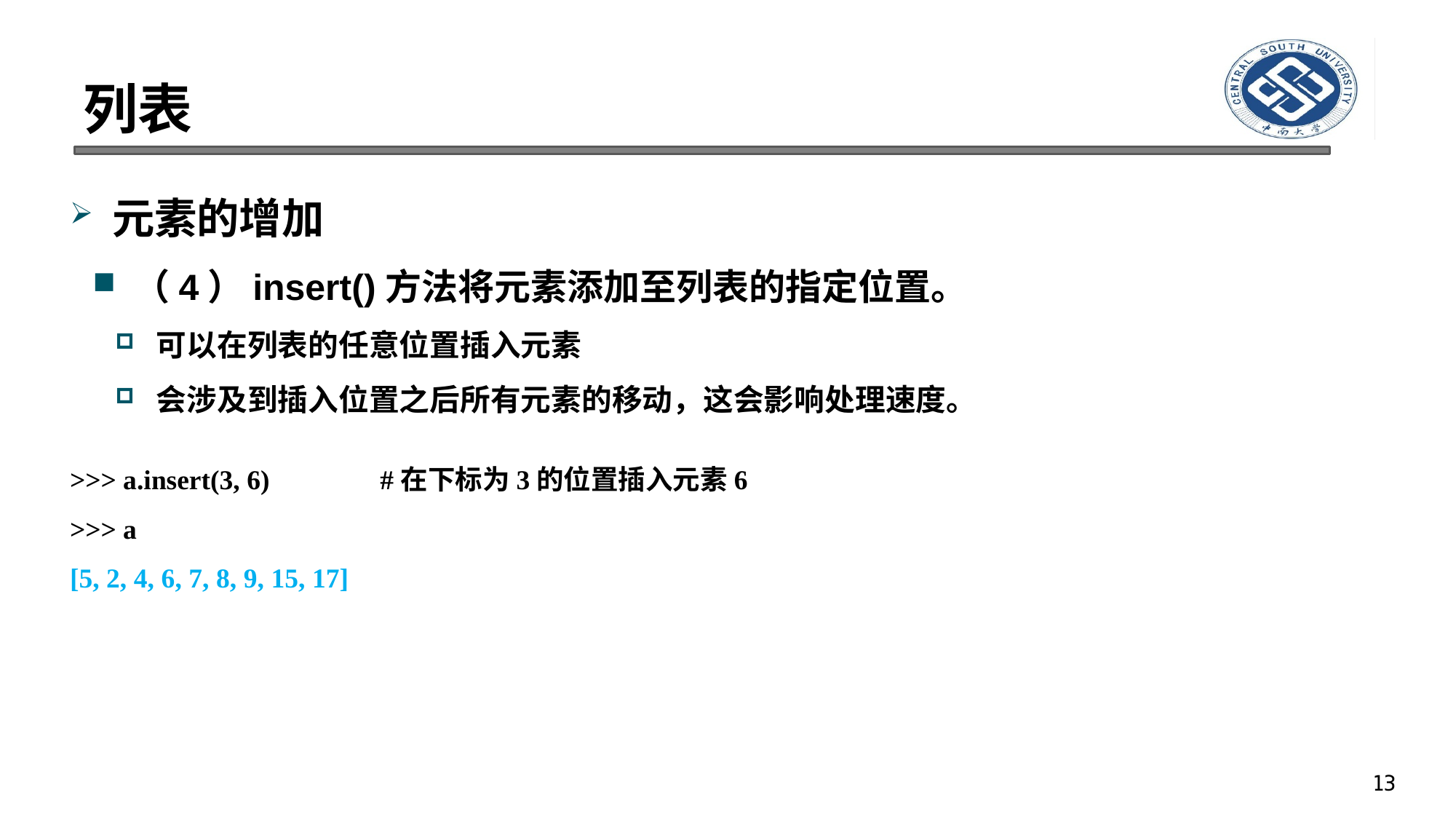

# 列表
元素的增加
（4）insert()方法将元素添加至列表的指定位置。
可以在列表的任意位置插入元素
会涉及到插入位置之后所有元素的移动，这会影响处理速度。

>>> a.insert(3, 6)                #在下标为3的位置插入元素6
>>> a
[5, 2, 4, 6, 7, 8, 9, 15, 17]
13